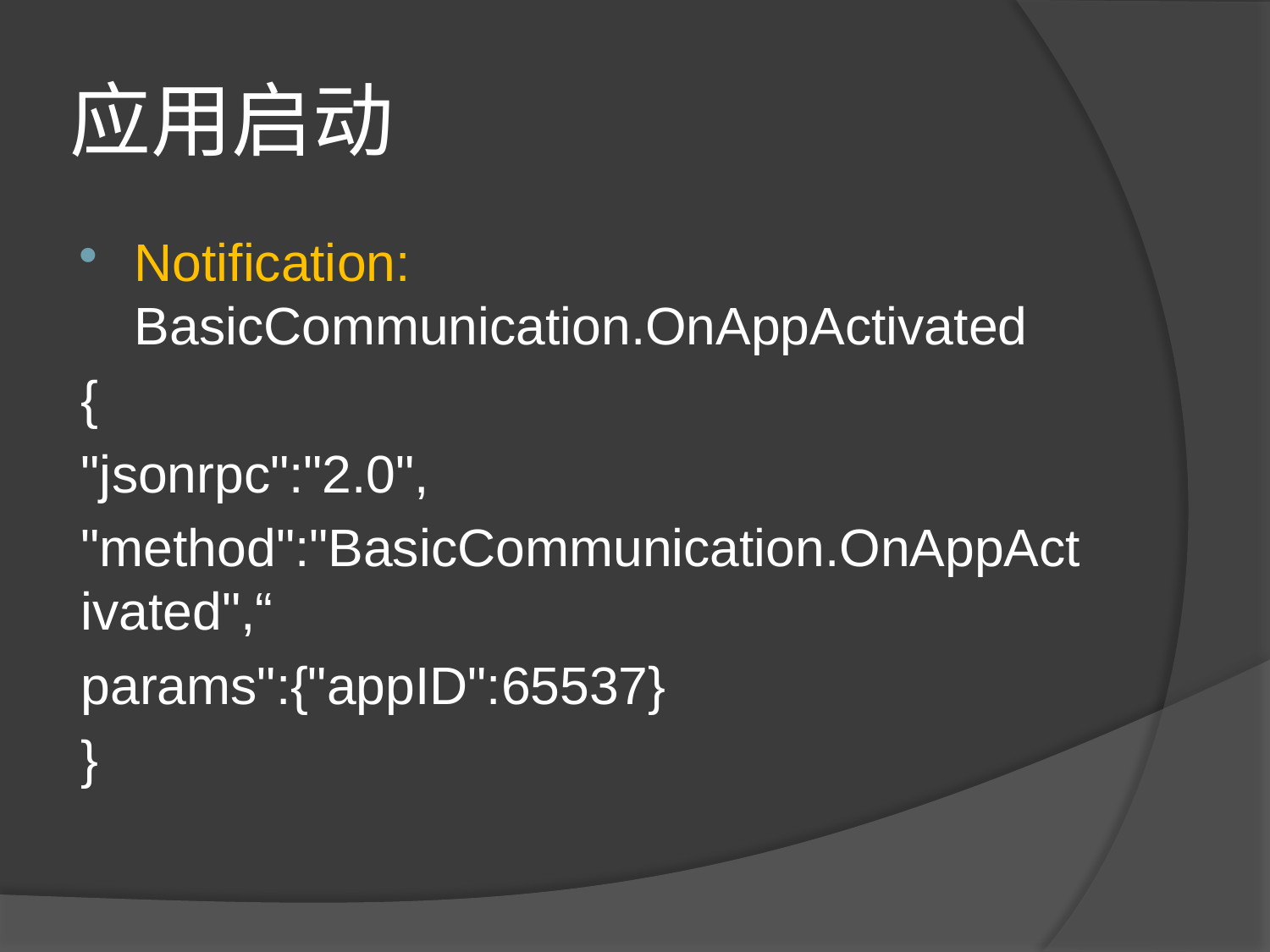

# 应用启动
Notification: BasicCommunication.OnAppActivated
{
"jsonrpc":"2.0",
"method":"BasicCommunication.OnAppActivated",“
params":{"appID":65537}
}